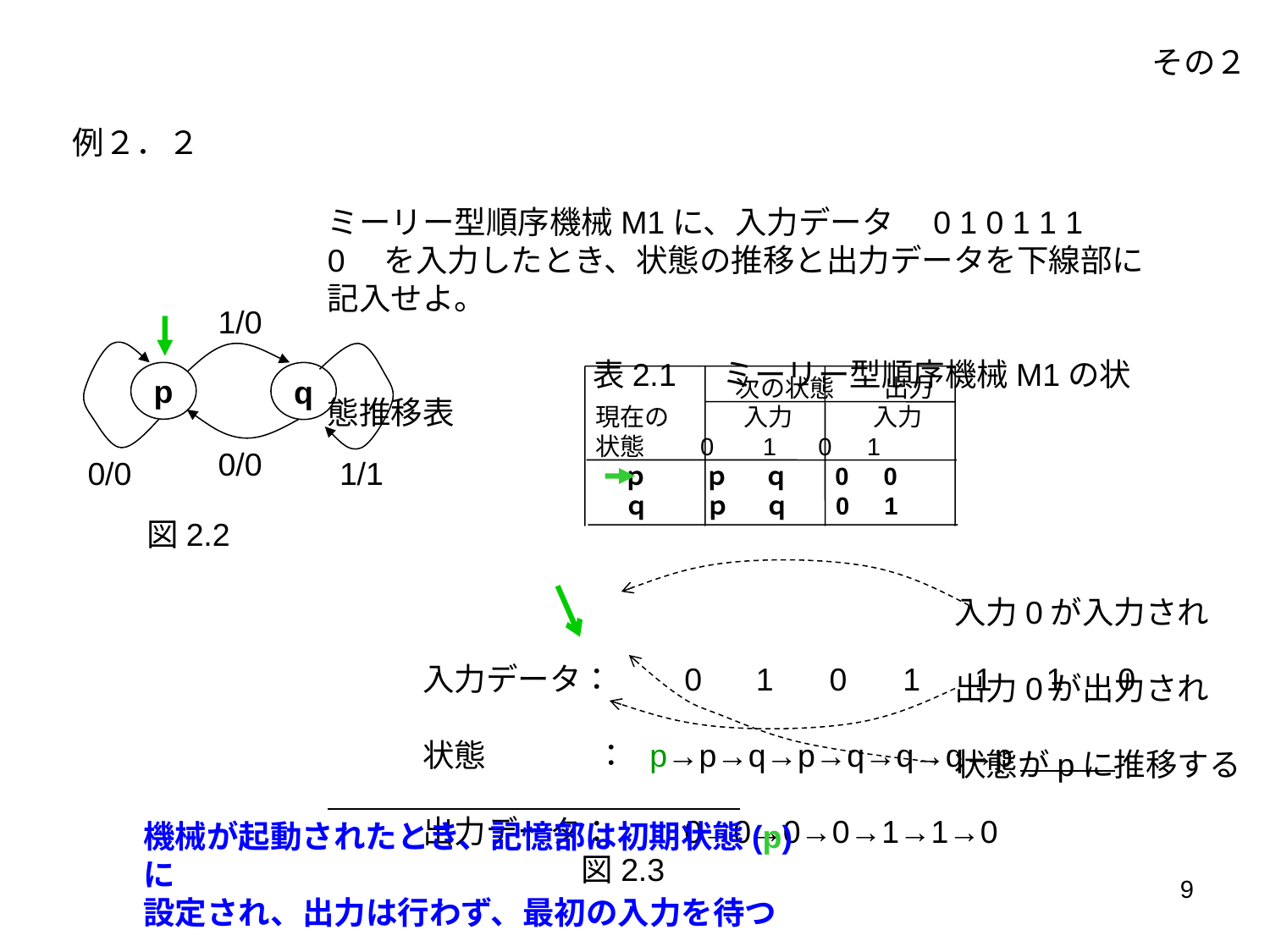

その２
例２．２
ミーリー型順序機械M1に、入力データ　0 1 0 1 1 1 0　を入力したとき、状態の推移と出力データを下線部に記入せよ。

　　　　　　　      表2.1　 ミーリー型順序機械M1の状態推移表

　　　入力データ：　　0　 1 　0 　1　 1　 1　 0
　　　状態　　　  ：  p→p→q→p→q→q→q→p
　　　出力データ：　　0→0→0→0→1→1→0
　　　　　　　　図2.3

1/0

p
q

0/0
0/0
1/1

　   　　　　次の状態　　出力
現在の　　　入力　　　 入力
状態         0       1      0     1
    ｐ          ｐ      ｑ       0     0
    ｑ          ｐ      ｑ       0     1

図2.2

入力0が入力され

出力0が出力され

状態がpに推移する

機械が起動されたとき、記憶部は初期状態(p)に
設定され、出力は行わず、最初の入力を待つ
9